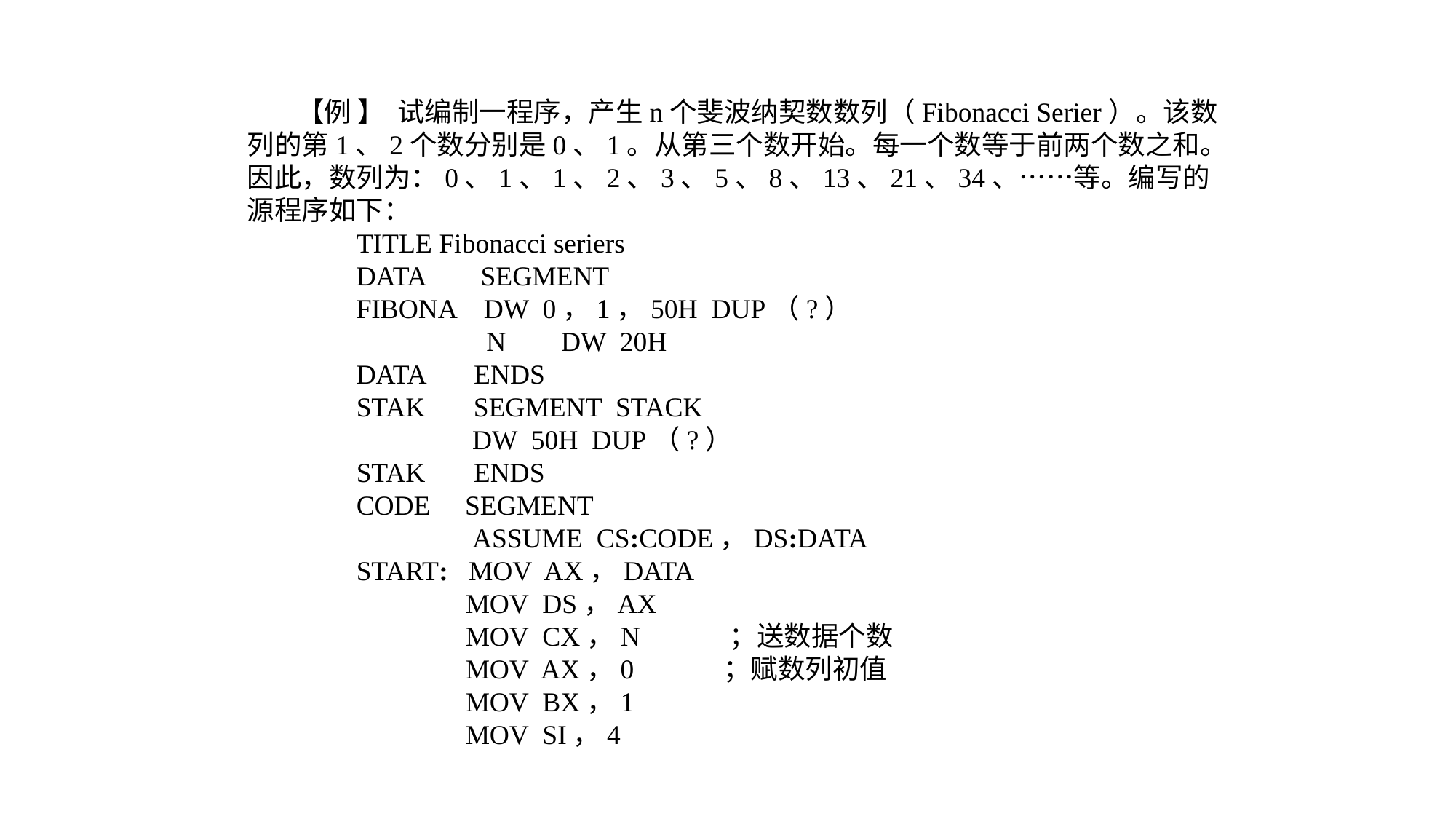

【例 】  试编制一程序，产生n个斐波纳契数数列（Fibonacci Serier）。该数列的第1、2个数分别是0、1。从第三个数开始。每一个数等于前两个数之和。因此，数列为：0、1、1、2、3、5、8、13、21、34、……等。编写的源程序如下：
    	TITLE Fibonacci seriers
	DATA        SEGMENT
	FIBONA    DW  0，1，50H  DUP（?）
		   N        DW  20H
	DATA       ENDS
	STAK       SEGMENT  STACK
          		 DW  50H  DUP（?）
	STAK       ENDS
	CODE     SEGMENT
        		 ASSUME  CS:CODE，DS:DATA
	START:   MOV  AX，DATA
		MOV  DS，AX
		MOV  CX，N            ；送数据个数
		MOV  AX，0            ；赋数列初值
		MOV  BX，1
		MOV  SI，4